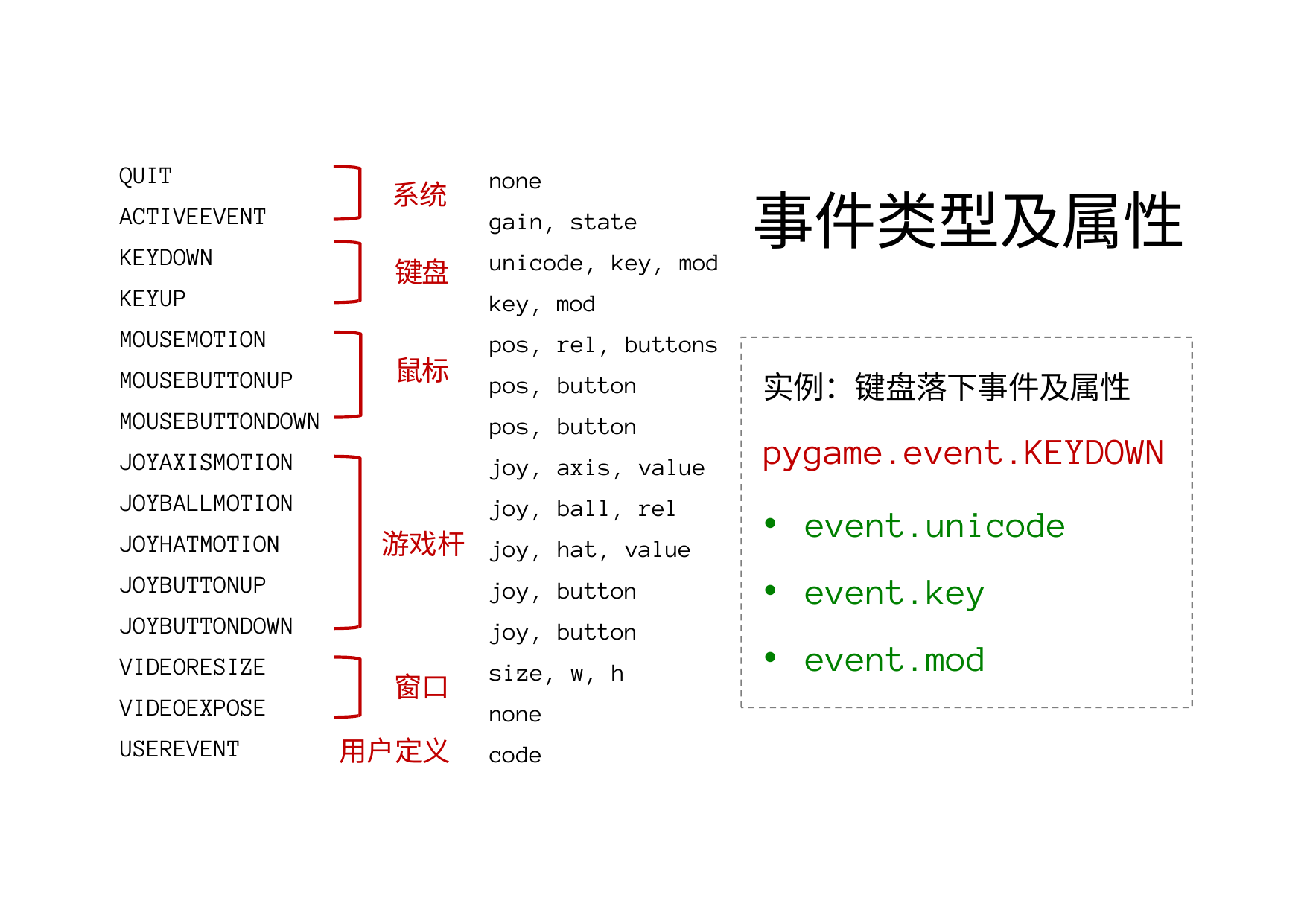

QUIT ACTIVEEVENT KEYDOWN KEYUP MOUSEMOTION MOUSEBUTTONUP
MOUSEBUTTONDOWN JOYAXISMOTION JOYBALLMOTION JOYHATMOTION JOYBUTTONUP JOYBUTTONDOWN VIDEORESIZE VIDEOEXPOSE USEREVENT
none
gain, state unicode, key, mod key, mod
pos, rel, buttons pos, button
pos, button joy, axis, value joy, ball, rel joy, hat, value joy, button joy, button size, w, h
none code

系统
事件类型及属性

键盘

实例：键盘落下事件及属性
pygame.event.KEYDOWN
鼠标

event.unicode
event.key
event.mod
游戏杆

窗口
用户定义